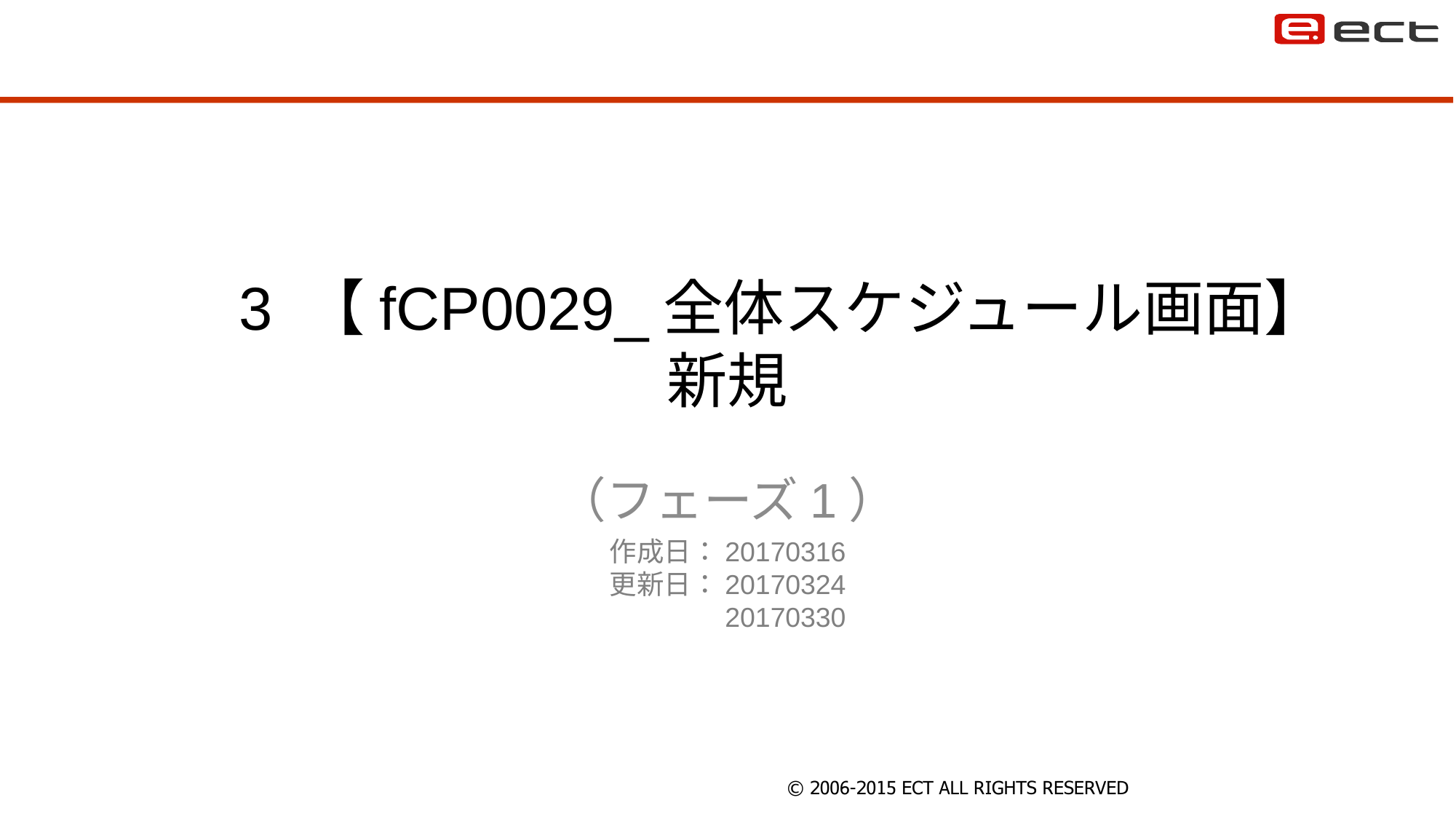

# 3 【fCP0029_全体スケジュール画面】新規
（フェーズ1）
作成日：20170316
更新日：20170324
　　　　20170330